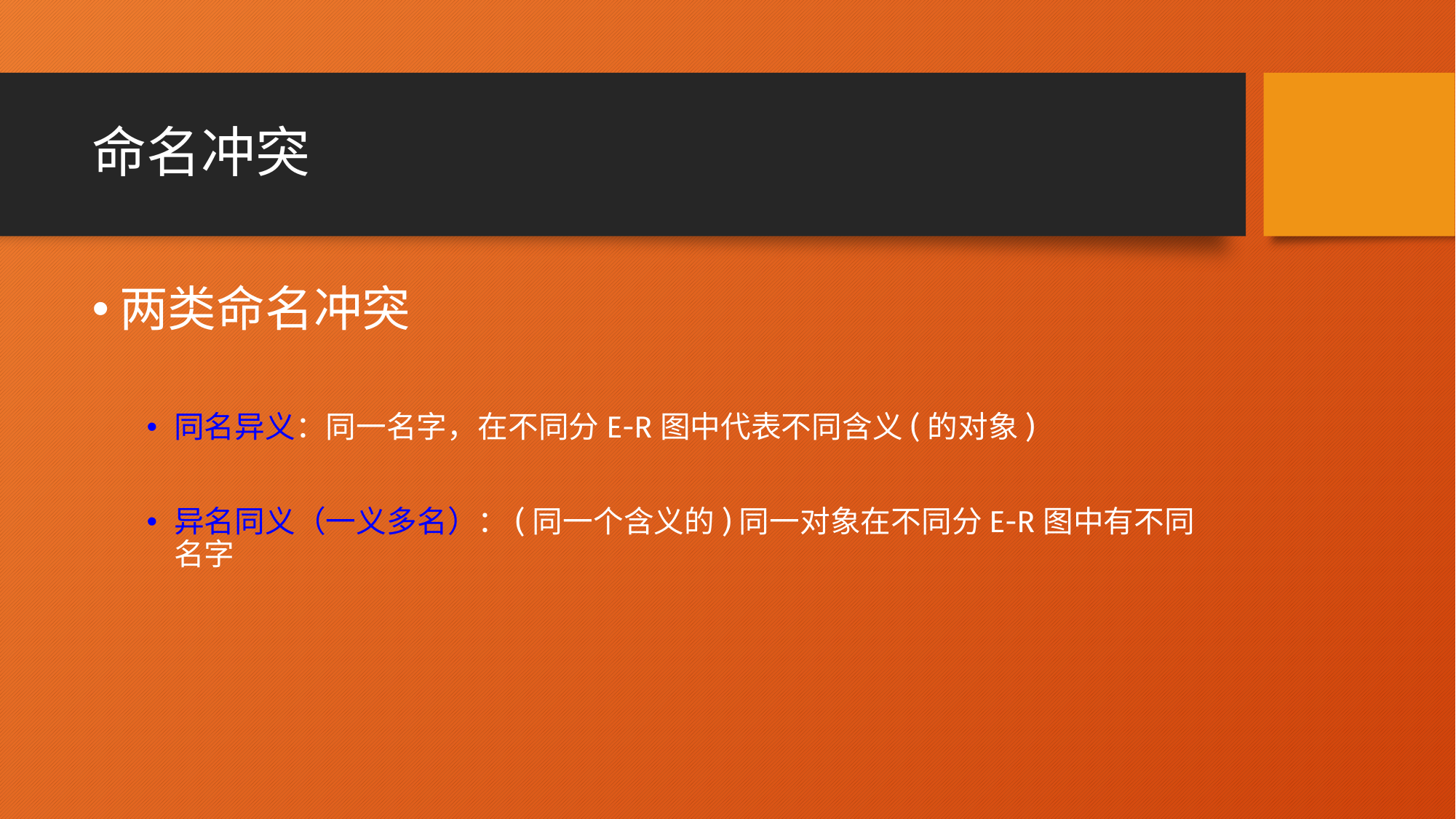

# 命名冲突
两类命名冲突

同名异义：同一名字，在不同分E-R图中代表不同含义(的对象)

异名同义（一义多名）：(同一个含义的)同一对象在不同分E-R图中有不同名字